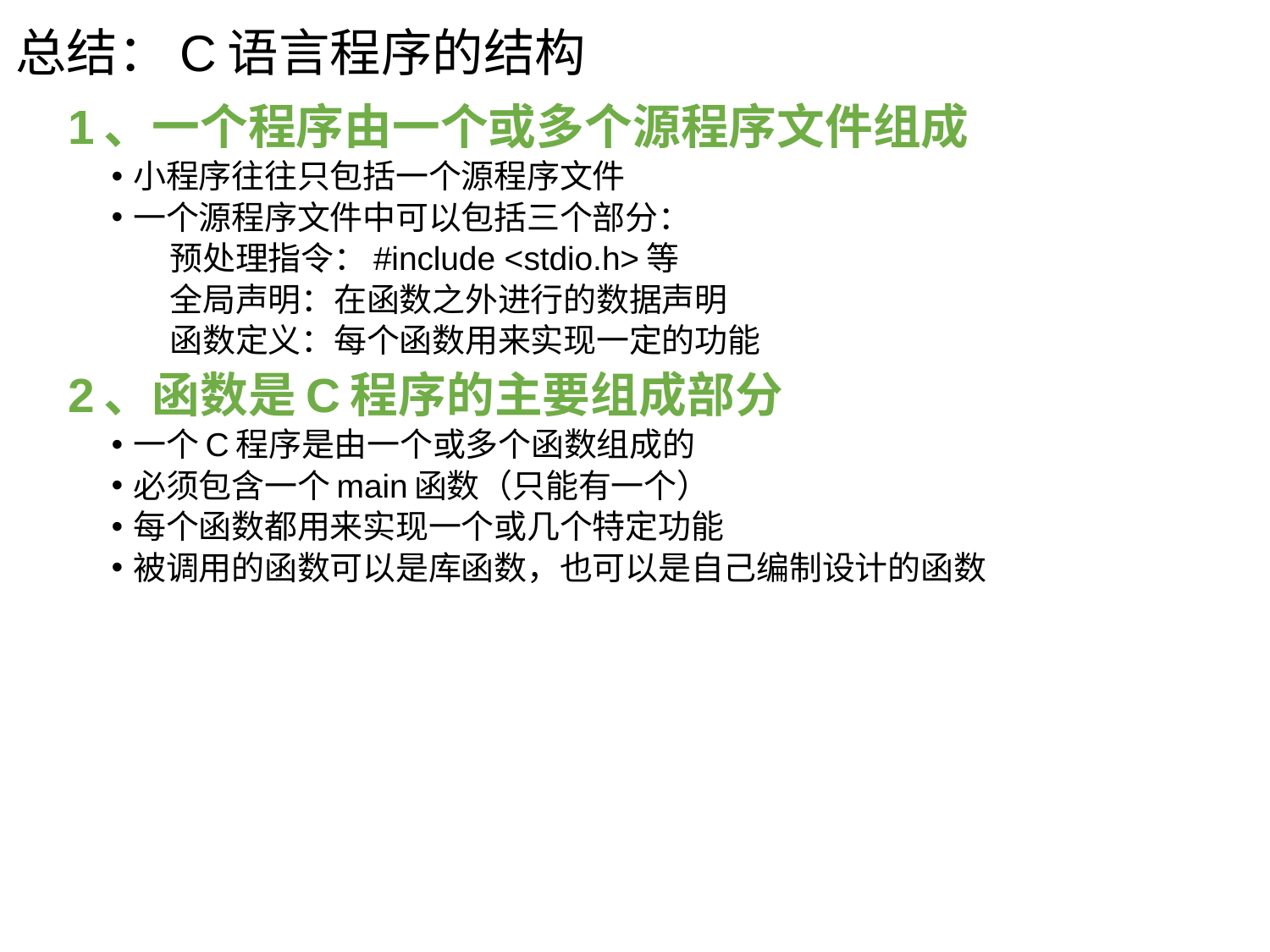

# 总结：C语言程序的结构
1、一个程序由一个或多个源程序文件组成
小程序往往只包括一个源程序文件
一个源程序文件中可以包括三个部分：
       预处理指令：#include <stdio.h>等
       全局声明：在函数之外进行的数据声明
       函数定义：每个函数用来实现一定的功能
2、函数是C程序的主要组成部分
一个C程序是由一个或多个函数组成的
必须包含一个main函数（只能有一个）
每个函数都用来实现一个或几个特定功能
被调用的函数可以是库函数，也可以是自己编制设计的函数